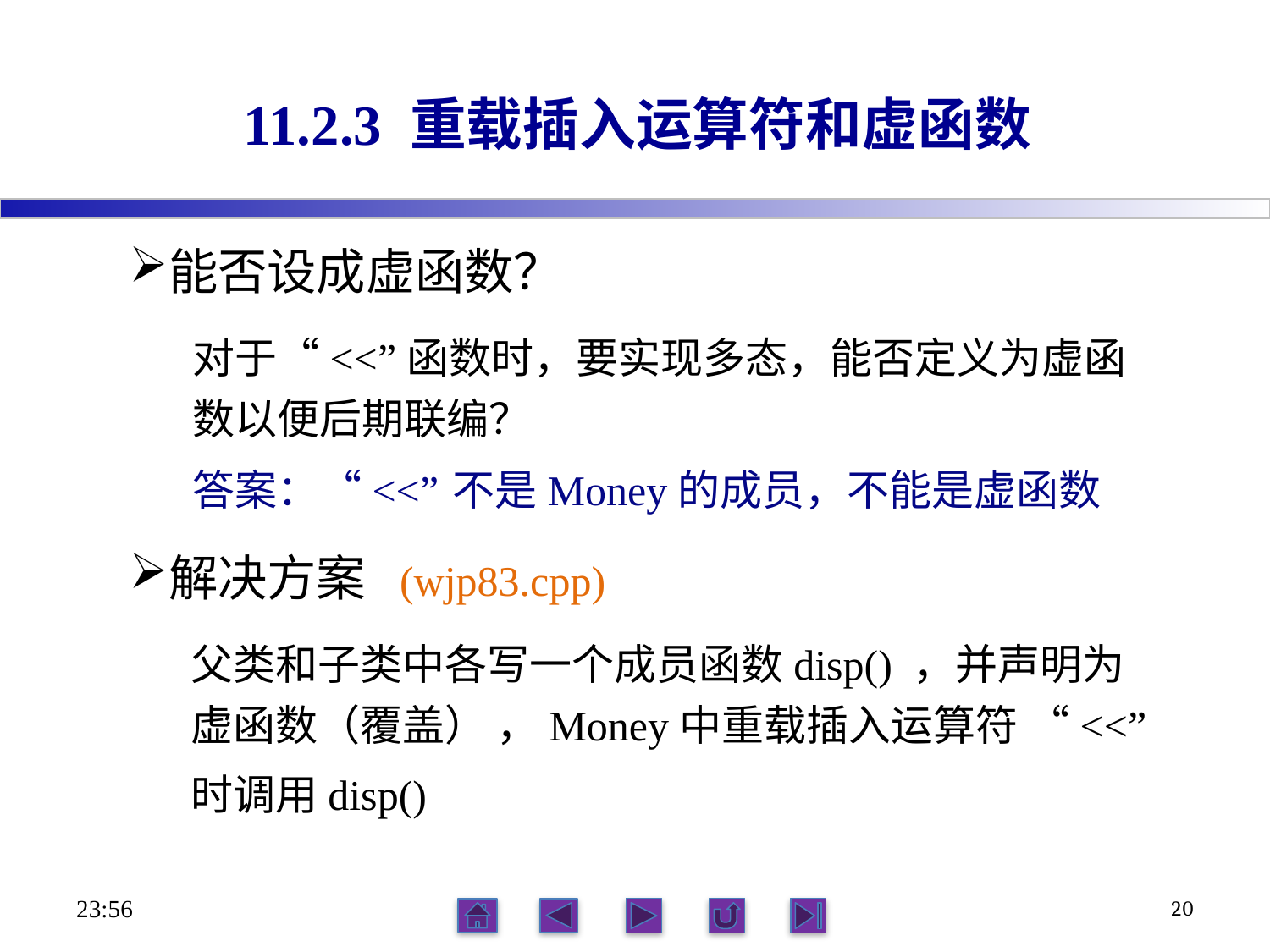

# 11.2.3 重载插入运算符和虚函数
能否设成虚函数？
对于“<<”函数时，要实现多态，能否定义为虚函数以便后期联编？
答案：“<<” 不是Money的成员，不能是虚函数
解决方案  (wjp83.cpp)
父类和子类中各写一个成员函数disp() ，并声明为虚函数（覆盖） ，Money中重载插入运算符 “<<” 时调用disp()
23:56
20